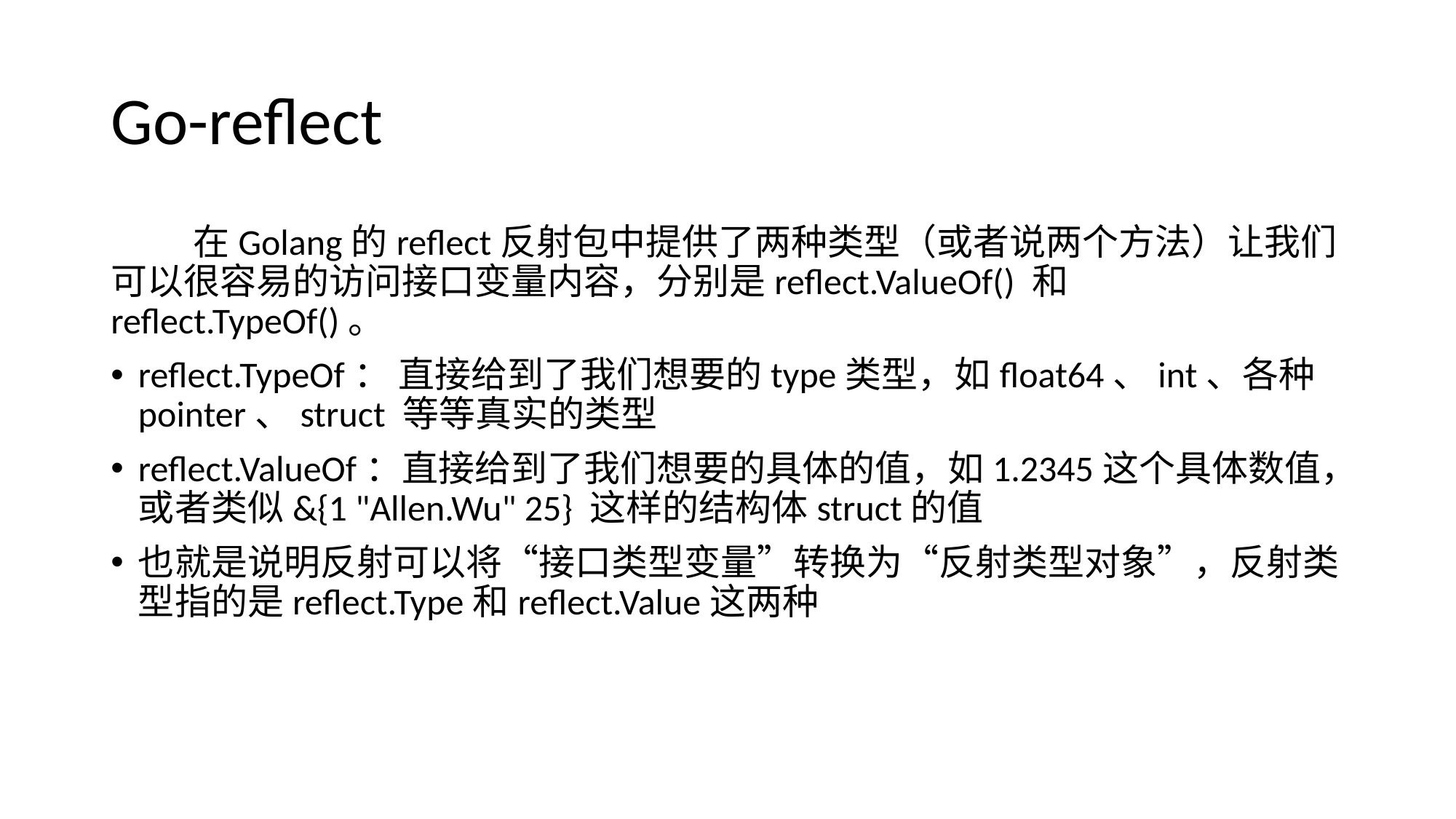

# Go-reflect
         在Golang的reflect反射包中提供了两种类型（或者说两个方法）让我们可以很容易的访问接口变量内容，分别是reflect.ValueOf() 和 reflect.TypeOf()。
reflect.TypeOf： 直接给到了我们想要的type类型，如float64、int、各种pointer、struct 等等真实的类型
reflect.ValueOf：直接给到了我们想要的具体的值，如1.2345这个具体数值，或者类似&{1 "Allen.Wu" 25} 这样的结构体struct的值
也就是说明反射可以将“接口类型变量”转换为“反射类型对象”，反射类型指的是reflect.Type和reflect.Value这两种